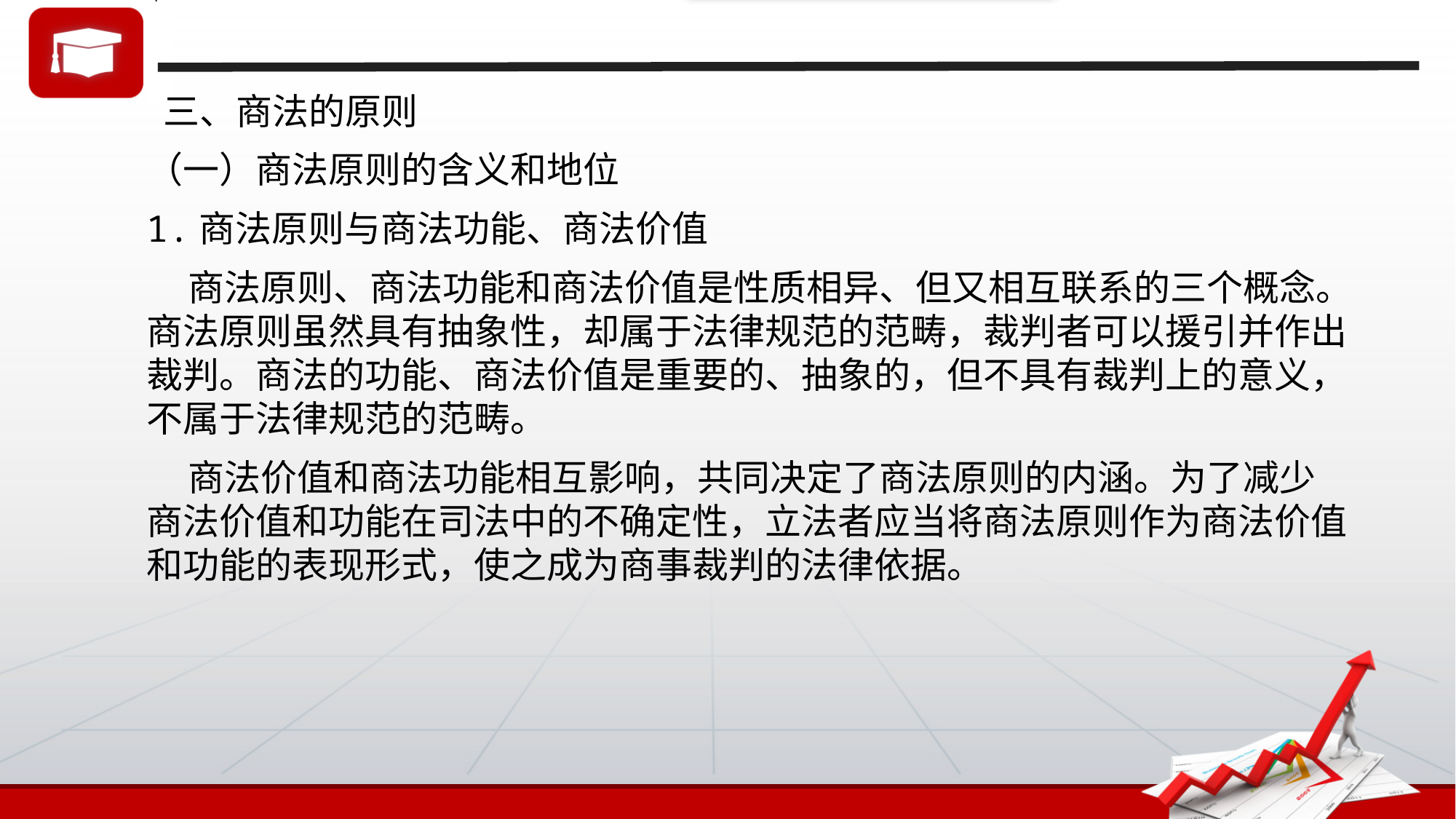

三、商法的原则
（一）商法原则的含义和地位
1.商法原则与商法功能、商法价值
    商法原则、商法功能和商法价值是性质相异、但又相互联系的三个概念。商法原则虽然具有抽象性，却属于法律规范的范畴，裁判者可以援引并作出裁判。商法的功能、商法价值是重要的、抽象的，但不具有裁判上的意义，不属于法律规范的范畴。
    商法价值和商法功能相互影响，共同决定了商法原则的内涵。为了减少商法价值和功能在司法中的不确定性，立法者应当将商法原则作为商法价值和功能的表现形式，使之成为商事裁判的法律依据。